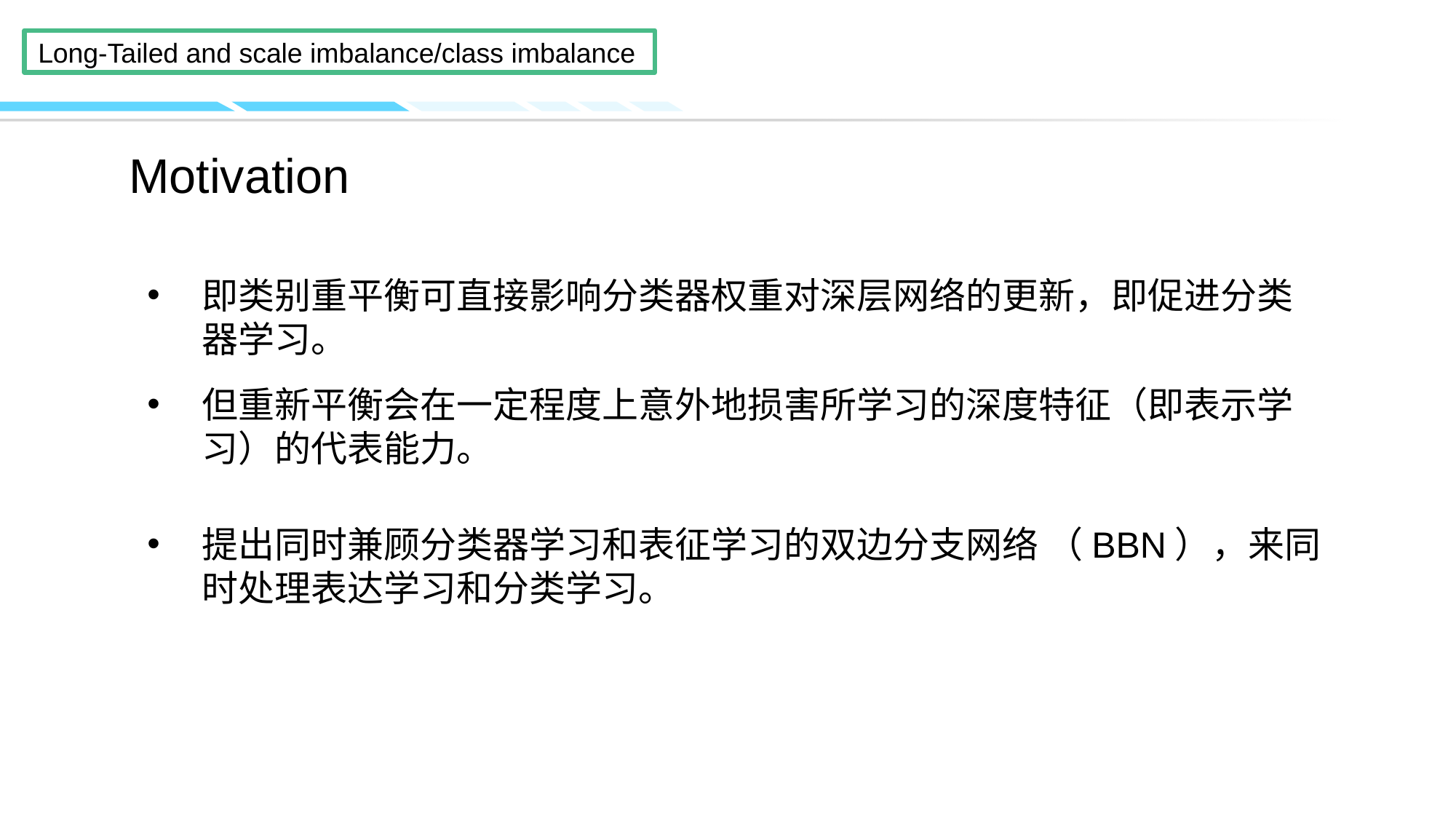

即类别重平衡可直接影响分类器权重对深层网络的更新，即促进分类器学习。
但重新平衡会在一定程度上意外地损害所学习的深度特征（即表示学习）的代表能力。
提出同时兼顾分类器学习和表征学习的双边分支网络 （BBN），来同时处理表达学习和分类学习。